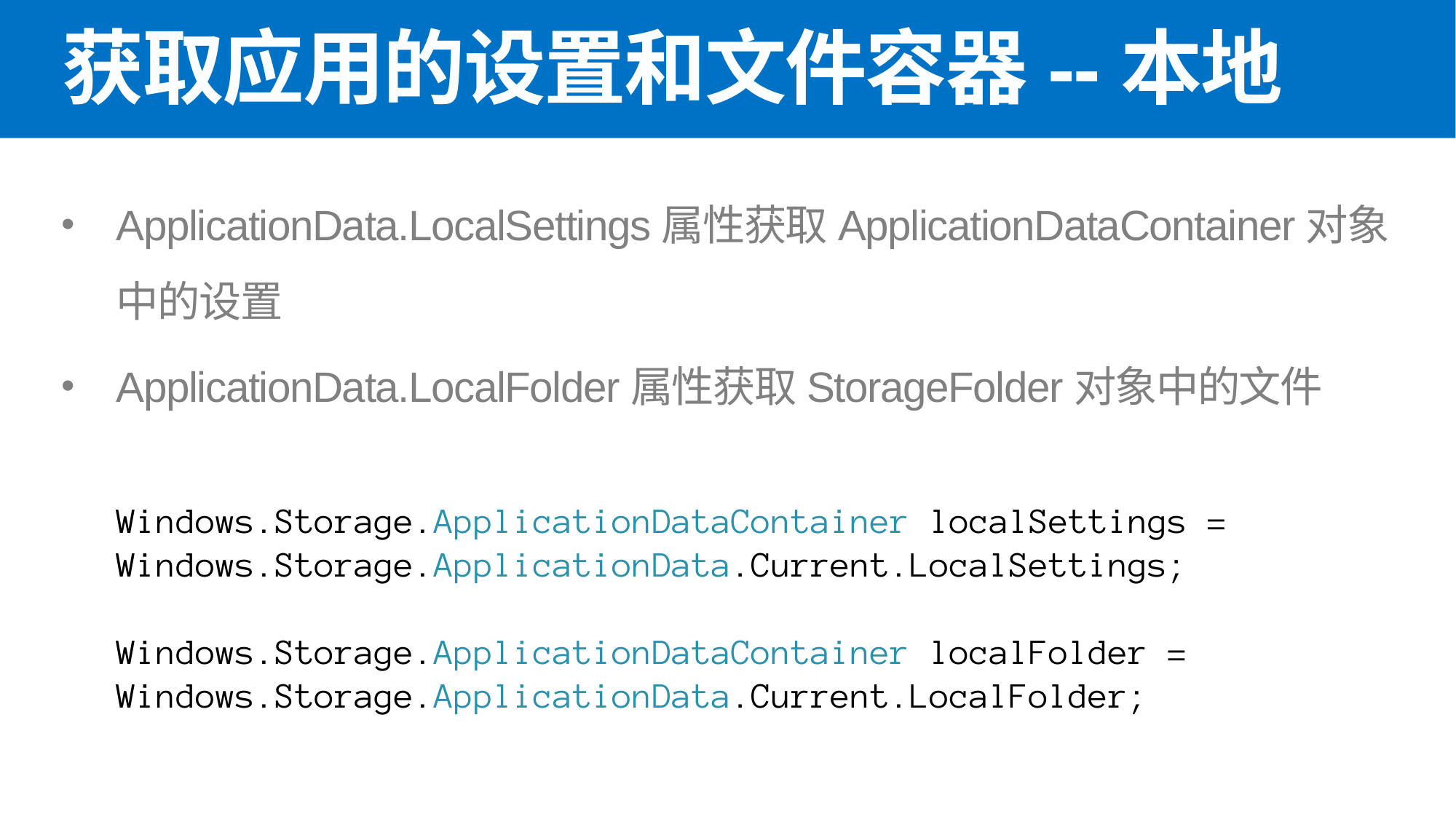

# 获取应用的设置和文件容器--本地
ApplicationData.LocalSettings属性获取ApplicationDataContainer对象中的设置
ApplicationData.LocalFolder属性获取StorageFolder对象中的文件
Windows.Storage.ApplicationDataContainer localSettings = Windows.Storage.ApplicationData.Current.LocalSettings;

Windows.Storage.ApplicationDataContainer localFolder = Windows.Storage.ApplicationData.Current.LocalFolder;